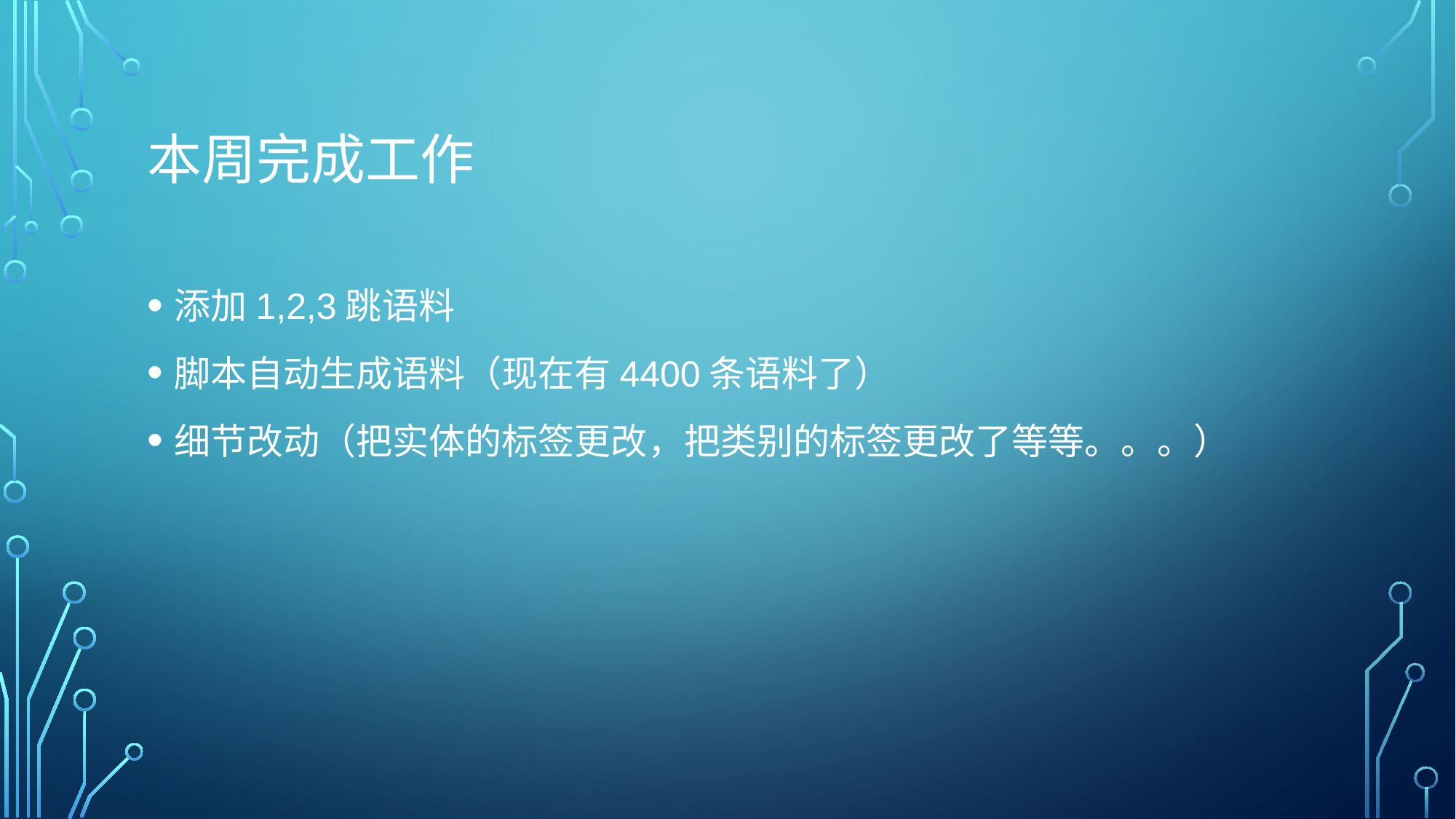

# 本周完成工作
添加1,2,3跳语料
脚本自动生成语料（现在有4400条语料了）
细节改动（把实体的标签更改，把类别的标签更改了等等。。。）